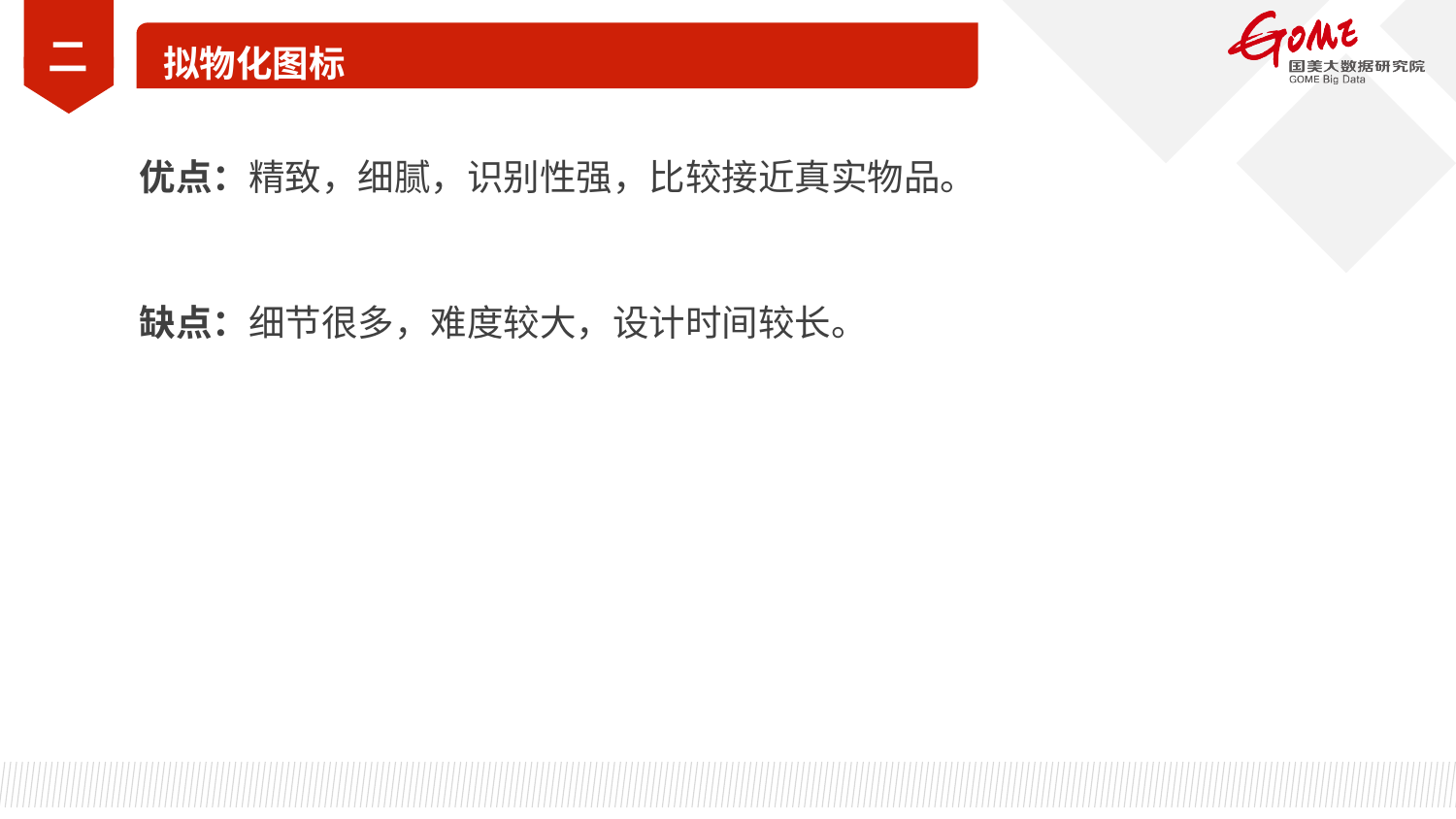

二
拟物化图标
优点：精致，细腻，识别性强，比较接近真实物品。

缺点：细节很多，难度较大，设计时间较长。